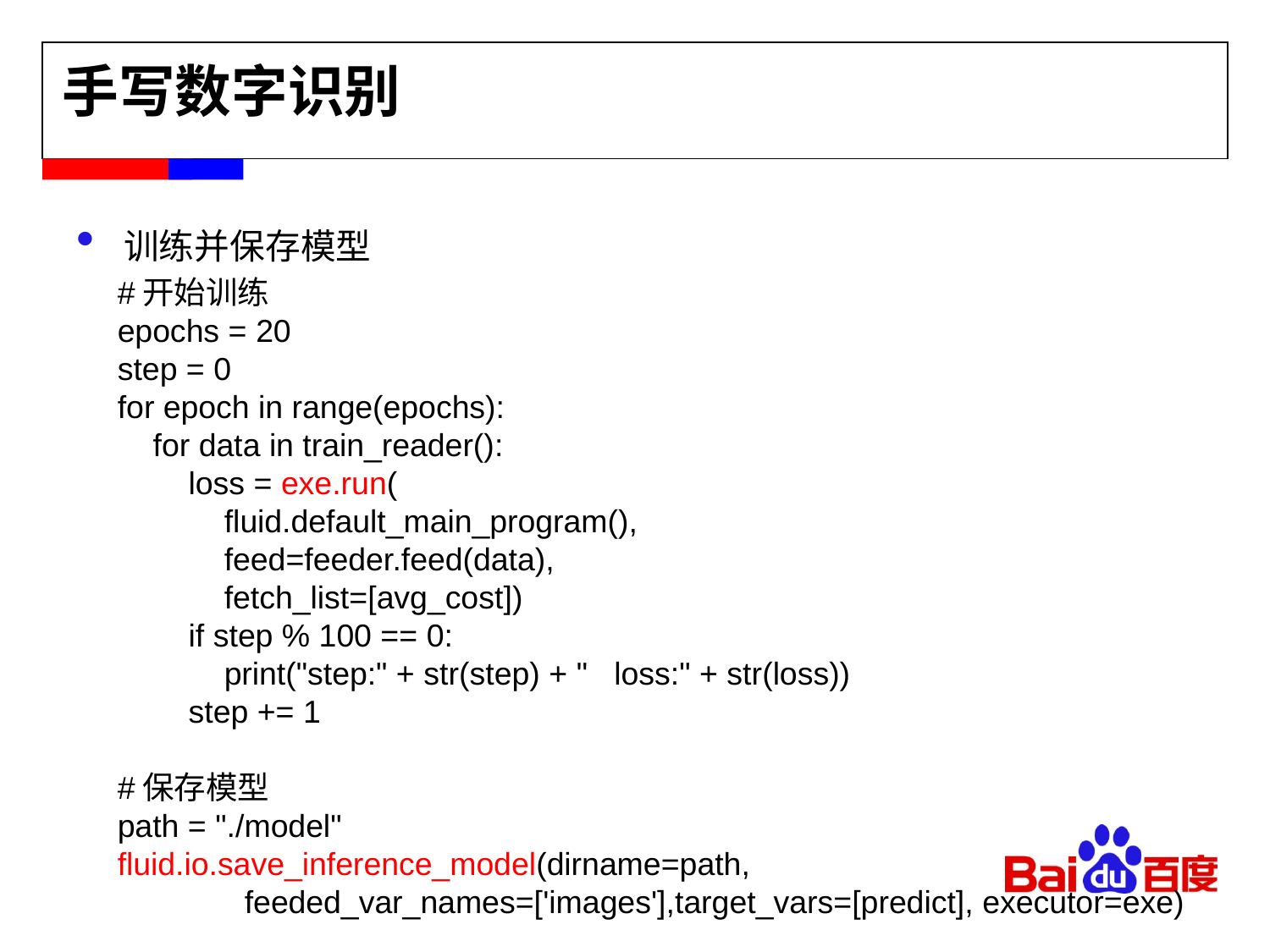

手写数字识别
训练并保存模型

#开始训练
epochs = 20
step = 0
for epoch in range(epochs):
    for data in train_reader():
        loss = exe.run(
            fluid.default_main_program(),
            feed=feeder.feed(data),
            fetch_list=[avg_cost])
        if step % 100 == 0:
            print("step:" + str(step) + "   loss:" + str(loss))
        step += 1

#保存模型
path = "./model"
fluid.io.save_inference_model(dirname=path,
	feeded_var_names=['images'],target_vars=[predict], executor=exe)